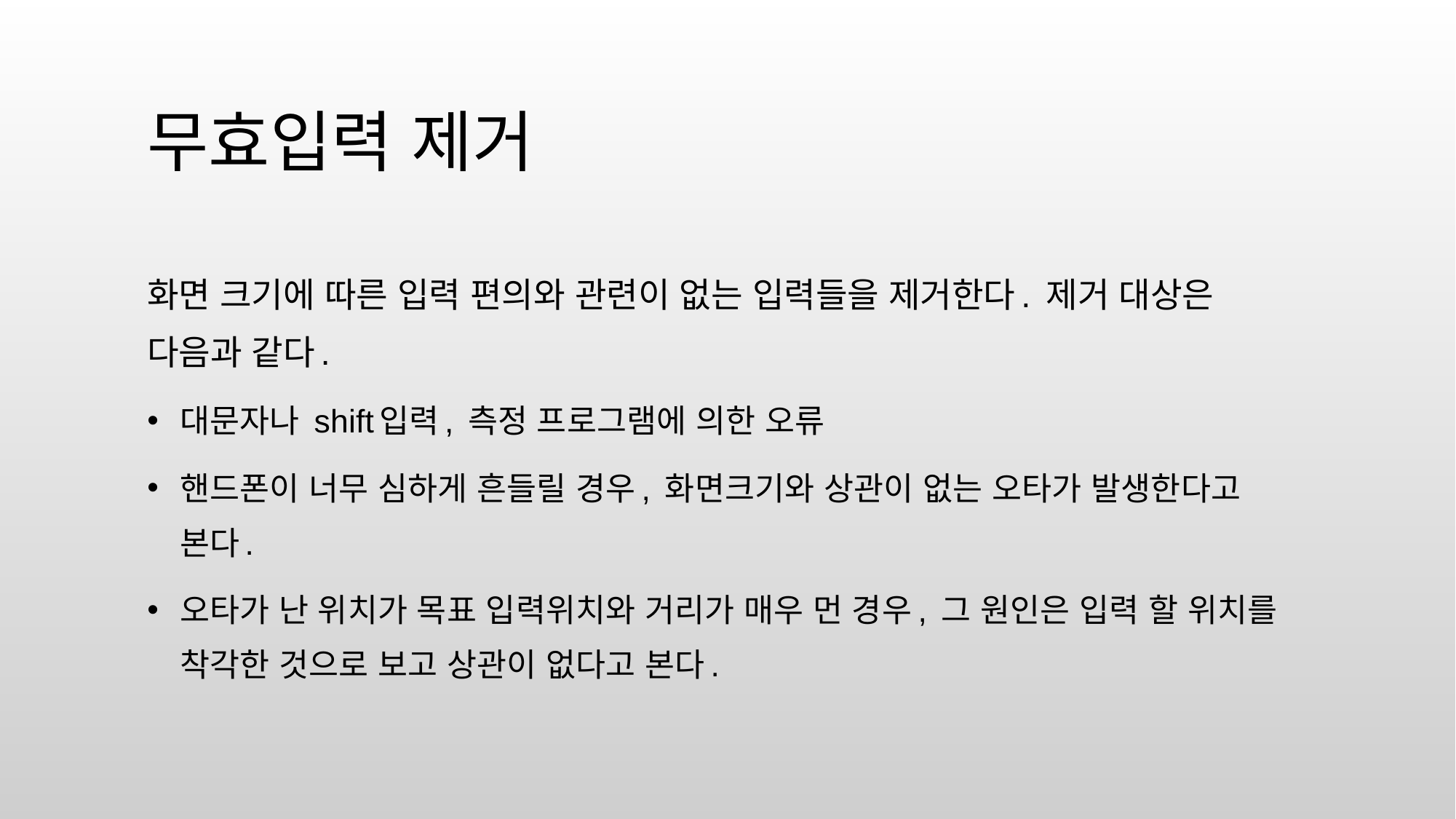

# 무효입력 제거
화면 크기에 따른 입력 편의와 관련이 없는 입력들을 제거한다. 제거 대상은 다음과 같다.
대문자나 shift입력, 측정 프로그램에 의한 오류
핸드폰이 너무 심하게 흔들릴 경우, 화면크기와 상관이 없는 오타가 발생한다고 본다.
오타가 난 위치가 목표 입력위치와 거리가 매우 먼 경우, 그 원인은 입력 할 위치를 착각한 것으로 보고 상관이 없다고 본다.